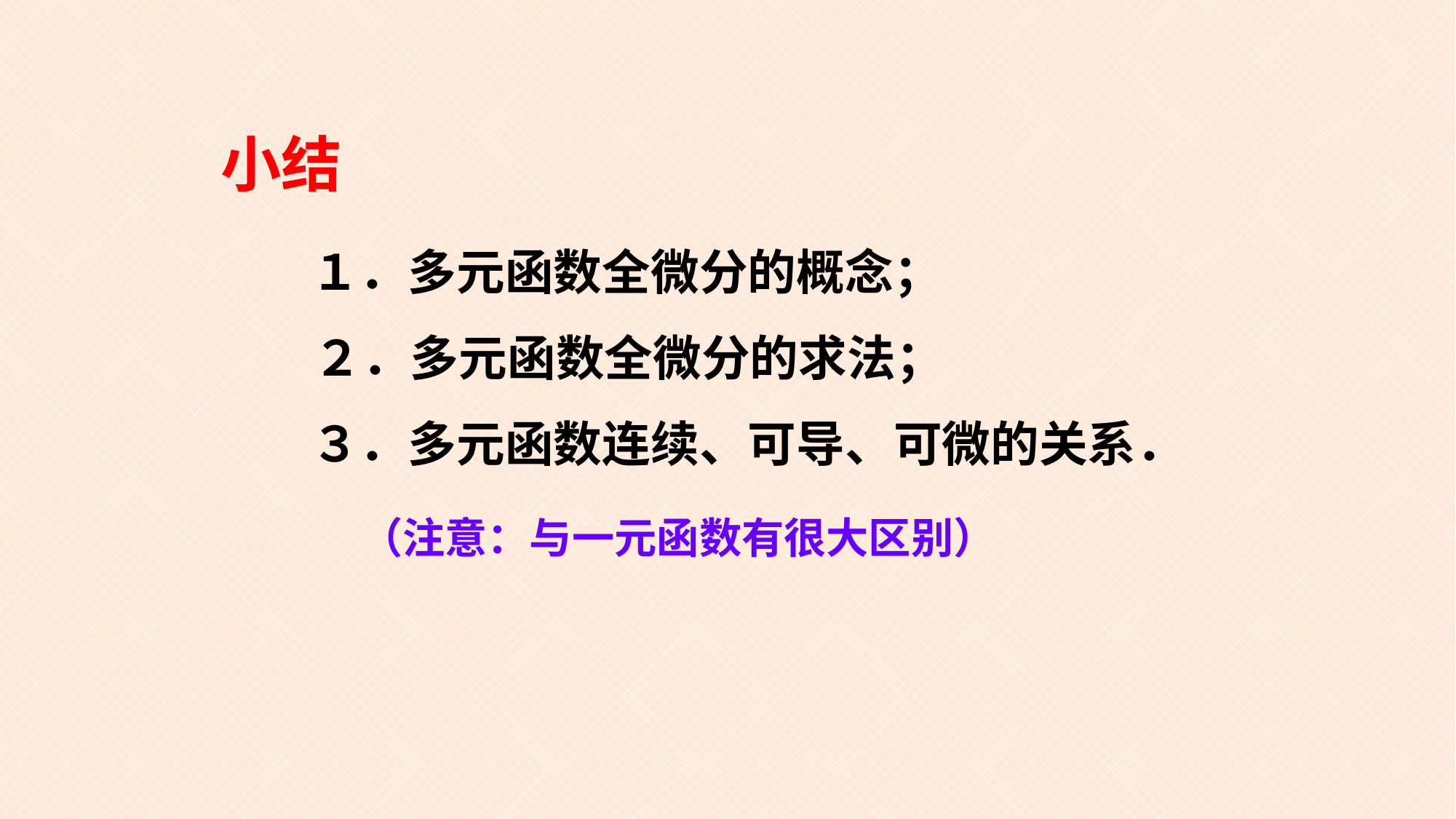

# 小结
１．多元函数全微分的概念；
２．多元函数全微分的求法；
３．多元函数连续、可导、可微的关系．
（注意：与一元函数有很大区别）